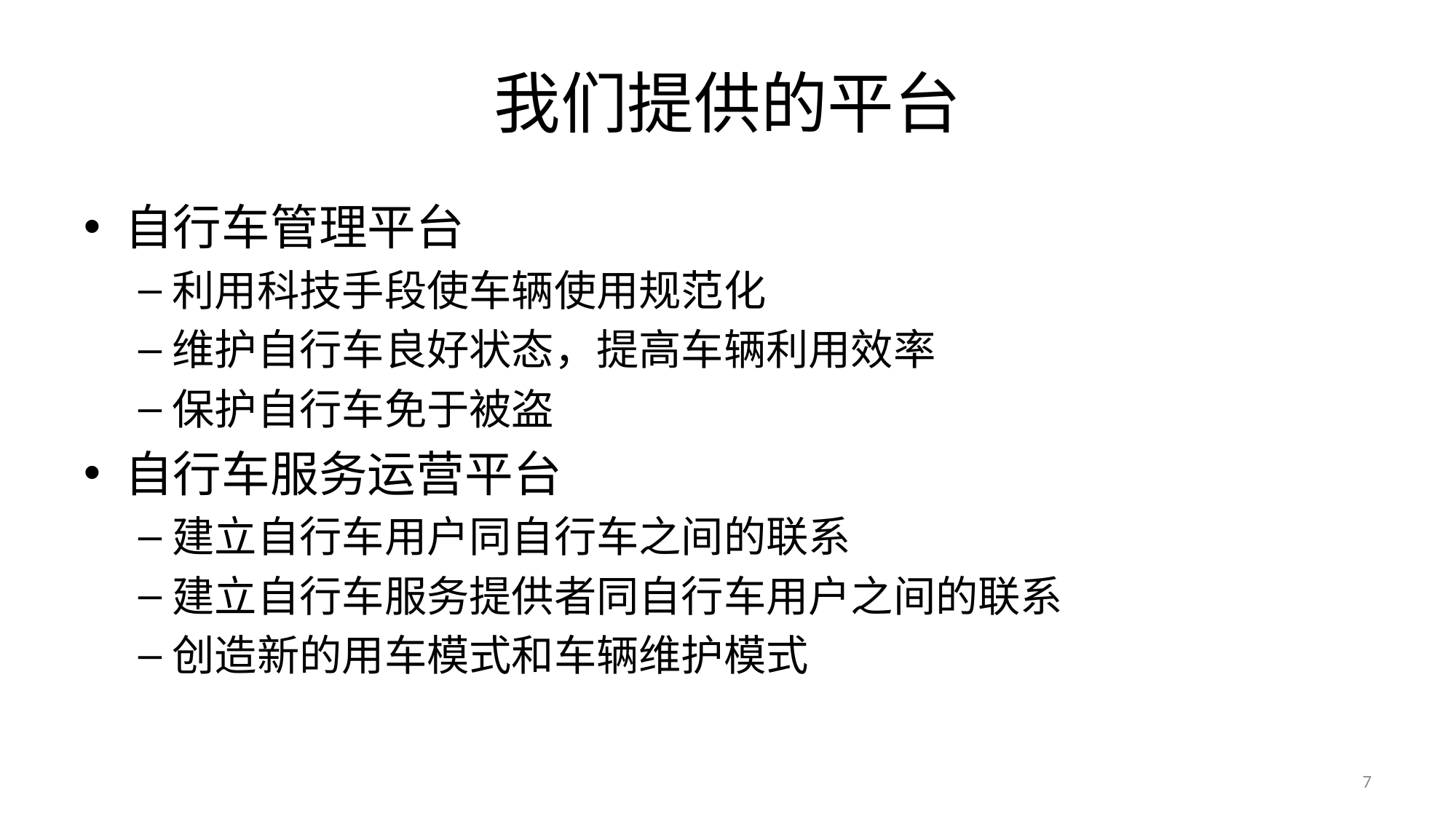

# 我们提供的平台
自行车管理平台
利用科技手段使车辆使用规范化
维护自行车良好状态，提高车辆利用效率
保护自行车免于被盗
自行车服务运营平台
建立自行车用户同自行车之间的联系
建立自行车服务提供者同自行车用户之间的联系
创造新的用车模式和车辆维护模式

7